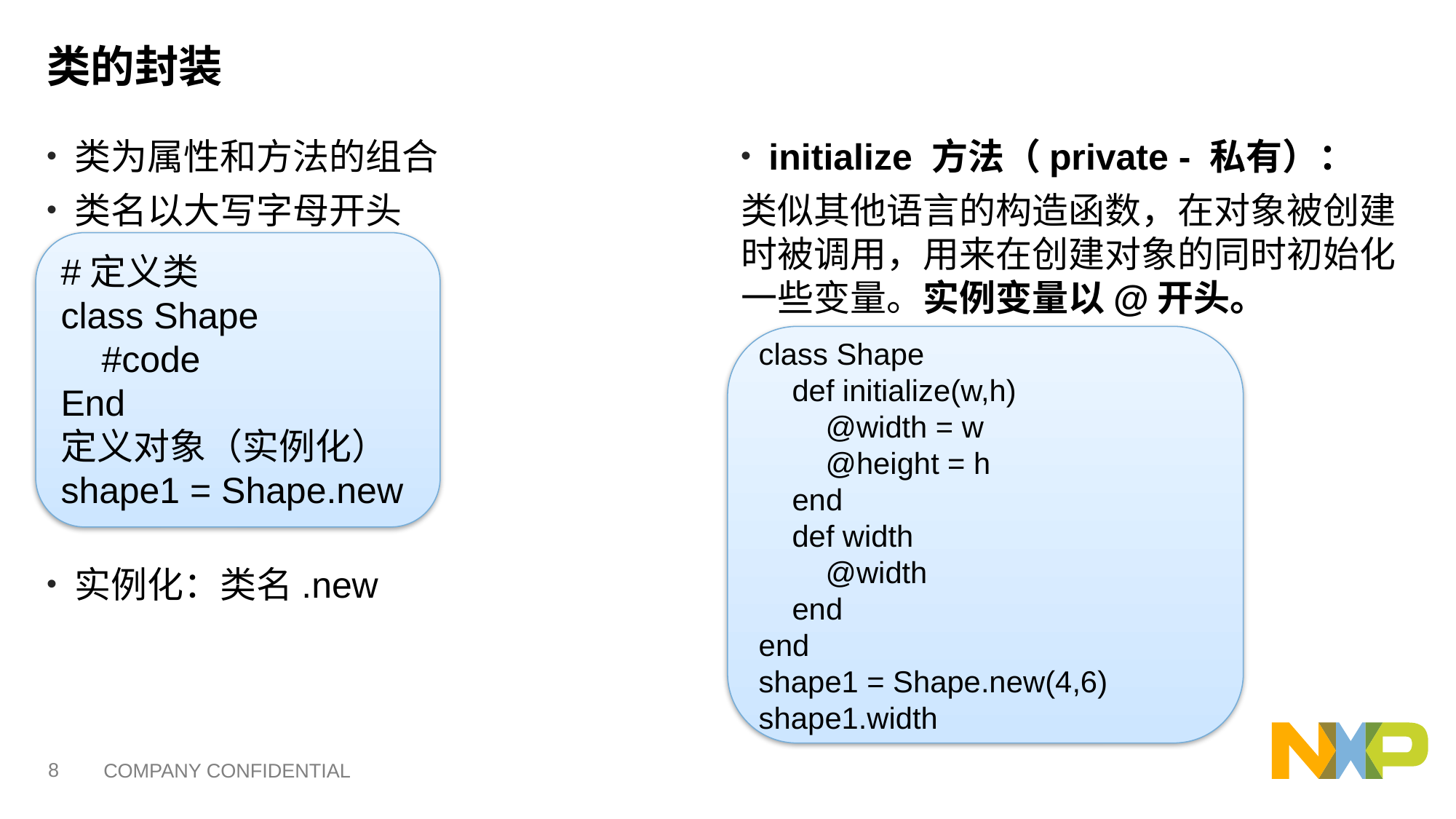

# 类的封装
类为属性和方法的组合
类名以大写字母开头

实例化：类名.new
initialize 方法（private - 私有）：
类似其他语言的构造函数，在对象被创建时被调用，用来在创建对象的同时初始化一些变量。实例变量以@开头。
#定义类
class Shape
    #code
End
定义对象（实例化）
shape1 = Shape.new
class Shape
    def initialize(w,h)
        @width = w
        @height = h
    end
    def width
        @width
    end
end
shape1 = Shape.new(4,6)
shape1.width